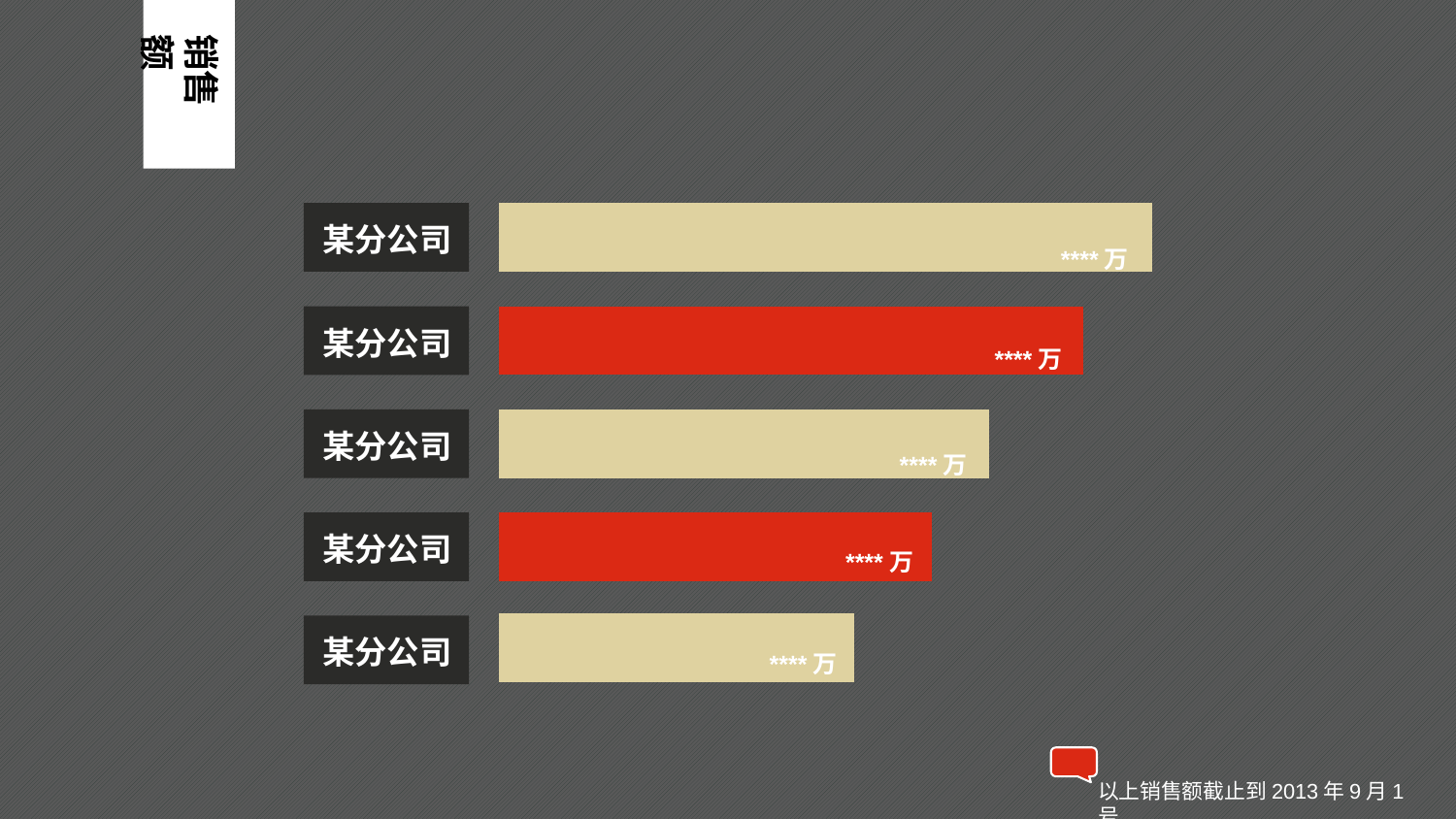

销售额

某分公司

****万

某分公司

****万

某分公司

****万

某分公司

****万

某分公司
****万

以上销售额截止到2013年9月1号